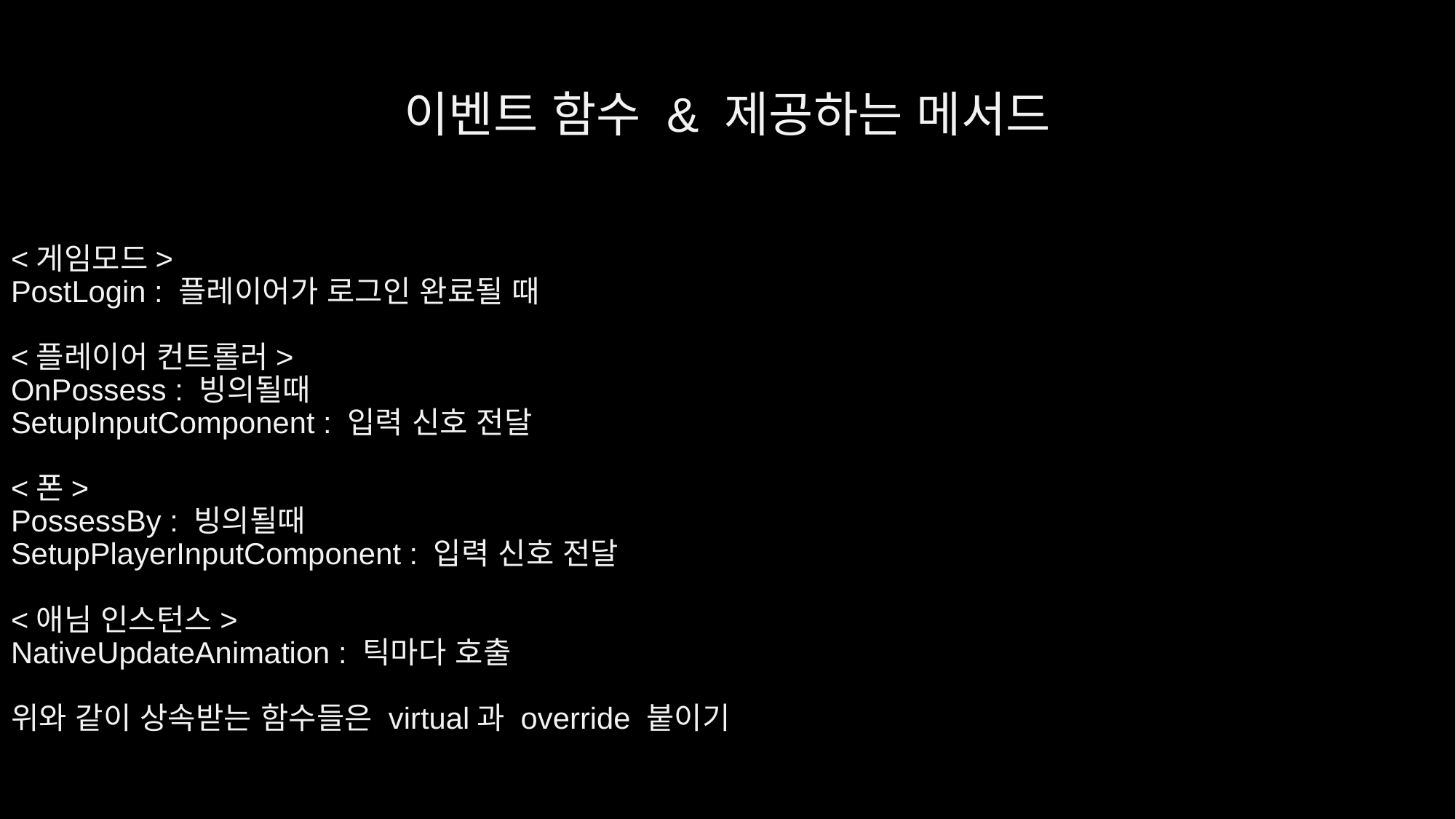

# 이벤트 함수 & 제공하는 메서드
<게임모드>
PostLogin : 플레이어가 로그인 완료될 때

<플레이어 컨트롤러>
OnPossess : 빙의될때
SetupInputComponent : 입력 신호 전달

<폰>
PossessBy : 빙의될때
SetupPlayerInputComponent : 입력 신호 전달

<애님 인스턴스>
NativeUpdateAnimation : 틱마다 호출

위와 같이 상속받는 함수들은 virtual과 override 붙이기